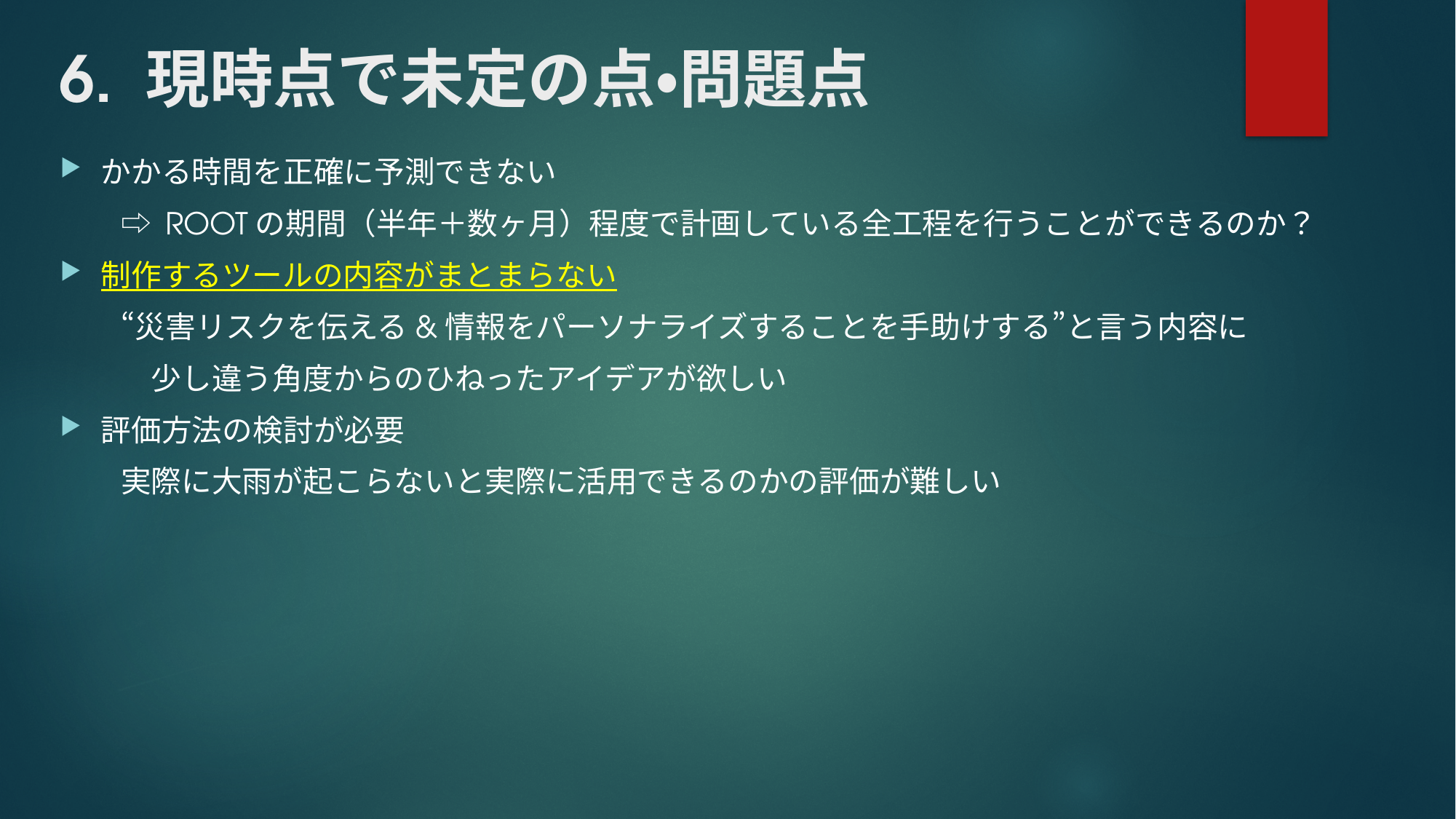

# 6. 現時点で未定の点・問題点
かかる時間を正確に予測できない
　　⇨ ROOTの期間（半年＋数ヶ月）程度で計画している全工程を行うことができるのか？
制作するツールの内容がまとまらない
　　“災害リスクを伝える&情報をパーソナライズすることを手助けする”と言う内容に
　　　少し違う角度からのひねったアイデアが欲しい
評価方法の検討が必要
　　実際に大雨が起こらないと実際に活用できるのかの評価が難しい